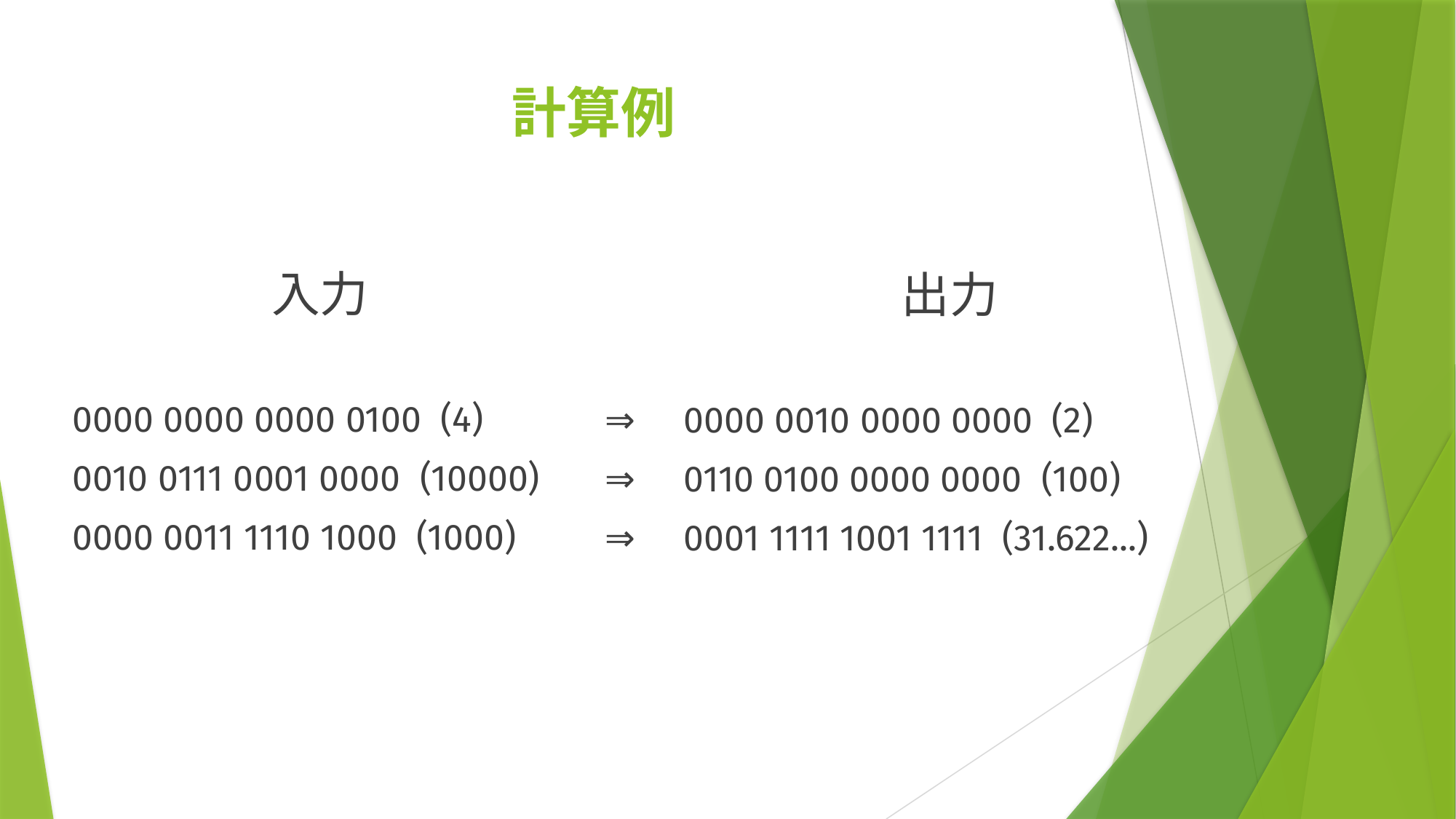

# 計算例
入力

0000 0000 0000 0100  (4)
0010 0111 0001 0000  (10000)
0000 0011 1110 1000  (1000)
出力

⇒     0000 0010 0000 0000  (2)
⇒     0110 0100 0000 0000  (100)
⇒     0001 1111 1001 1111  (31.622...)